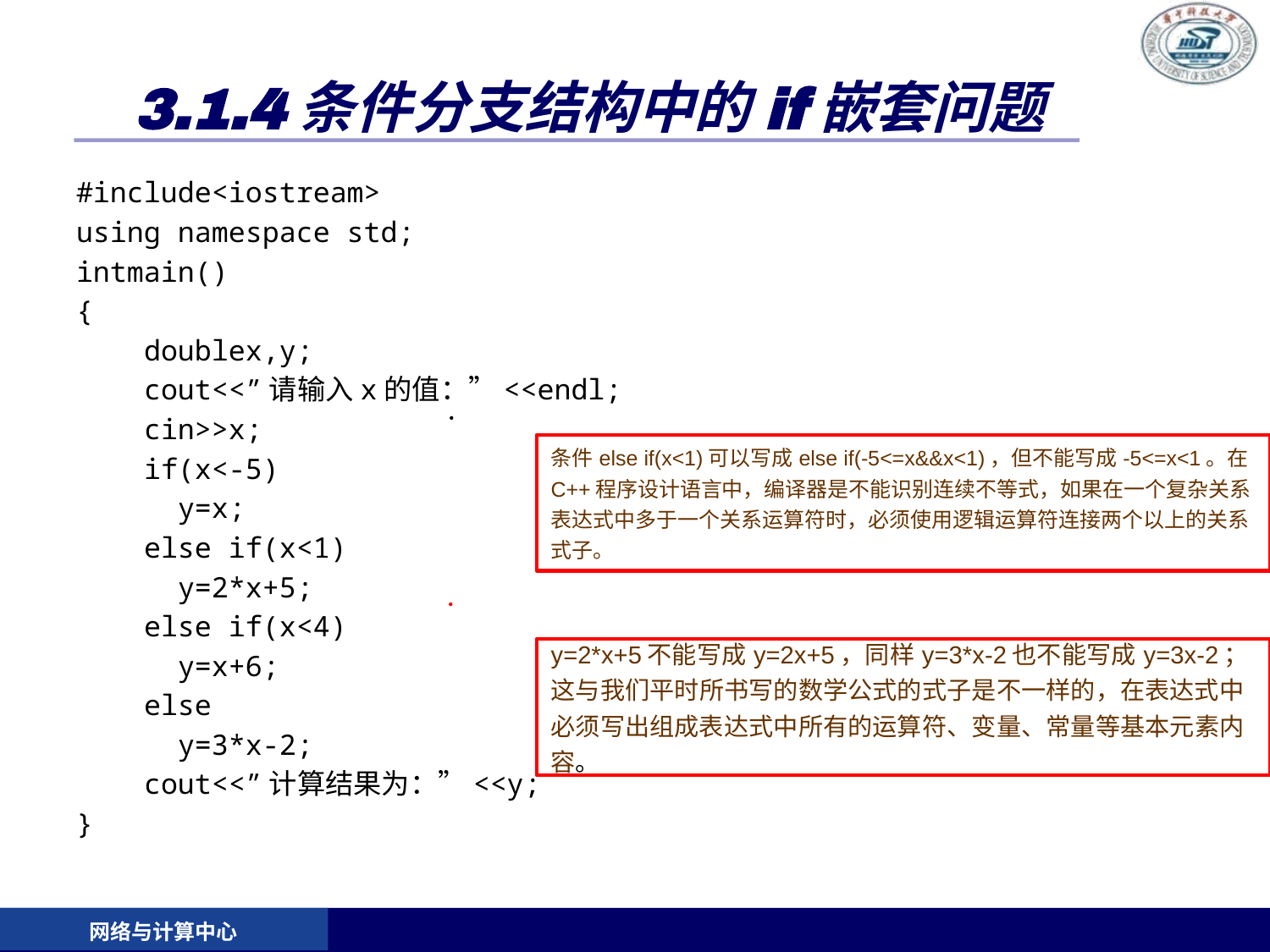

# 3.1.4条件分支结构中的if嵌套问题
#include<iostream>
using namespace std;
intmain()
{
    doublex,y;
    cout<<”请输入x的值：”<<endl;
    cin>>x;
    if(x<-5)
      y=x;
    else if(x<1)
      y=2*x+5;
    else if(x<4)
      y=x+6;
    else
      y=3*x-2;
    cout<<”计算结果为：”<<y;
}

网络与计算中心